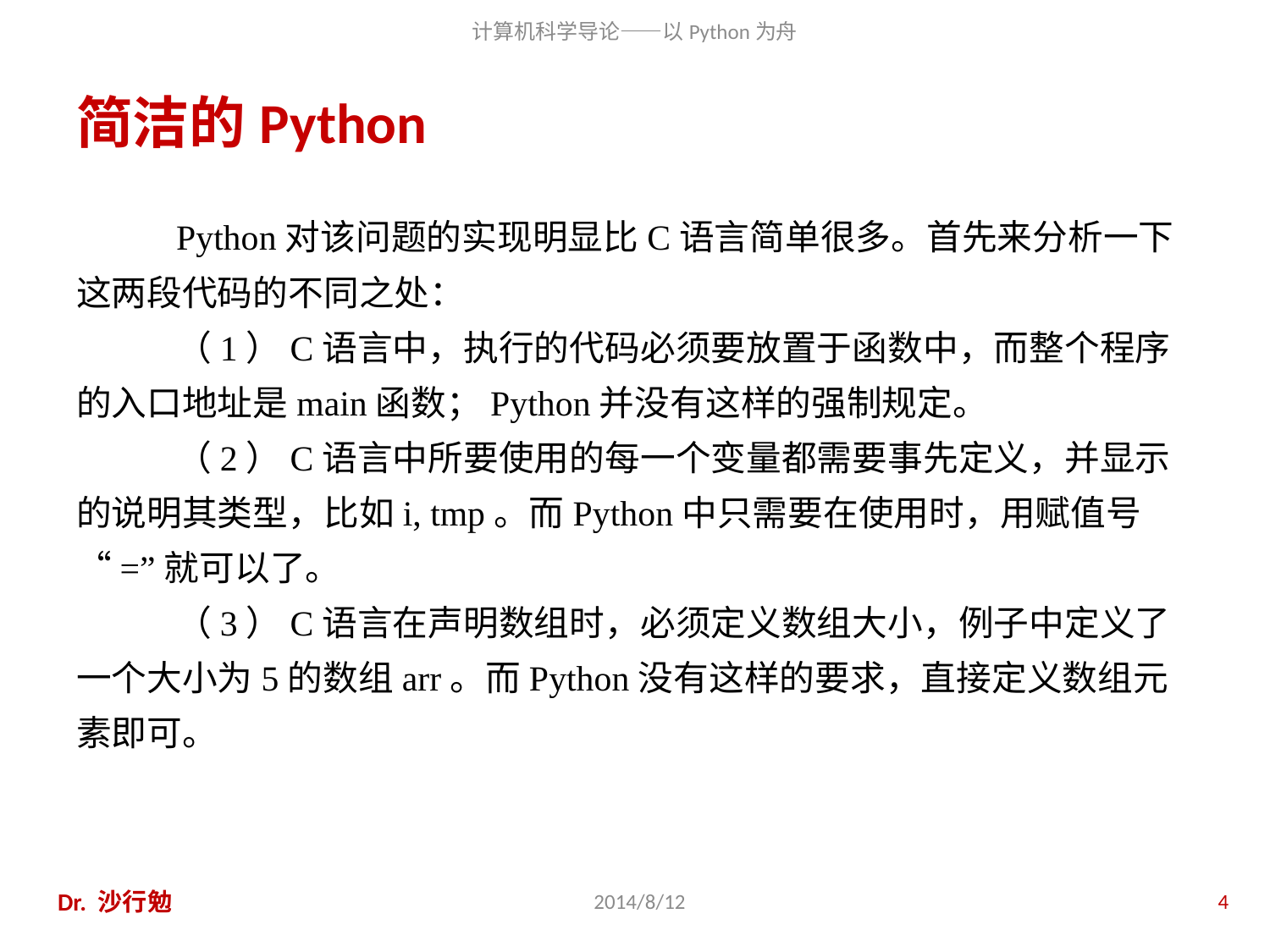

# 简洁的Python
Python对该问题的实现明显比C语言简单很多。首先来分析一下这两段代码的不同之处：
（1）C语言中，执行的代码必须要放置于函数中，而整个程序的入口地址是main函数；Python并没有这样的强制规定。
（2）C语言中所要使用的每一个变量都需要事先定义，并显示的说明其类型，比如i, tmp。而Python中只需要在使用时，用赋值号“=”就可以了。
（3）C语言在声明数组时，必须定义数组大小，例子中定义了一个大小为5的数组arr。而Python没有这样的要求，直接定义数组元素即可。
Dr. 沙行勉
2014/8/12
4